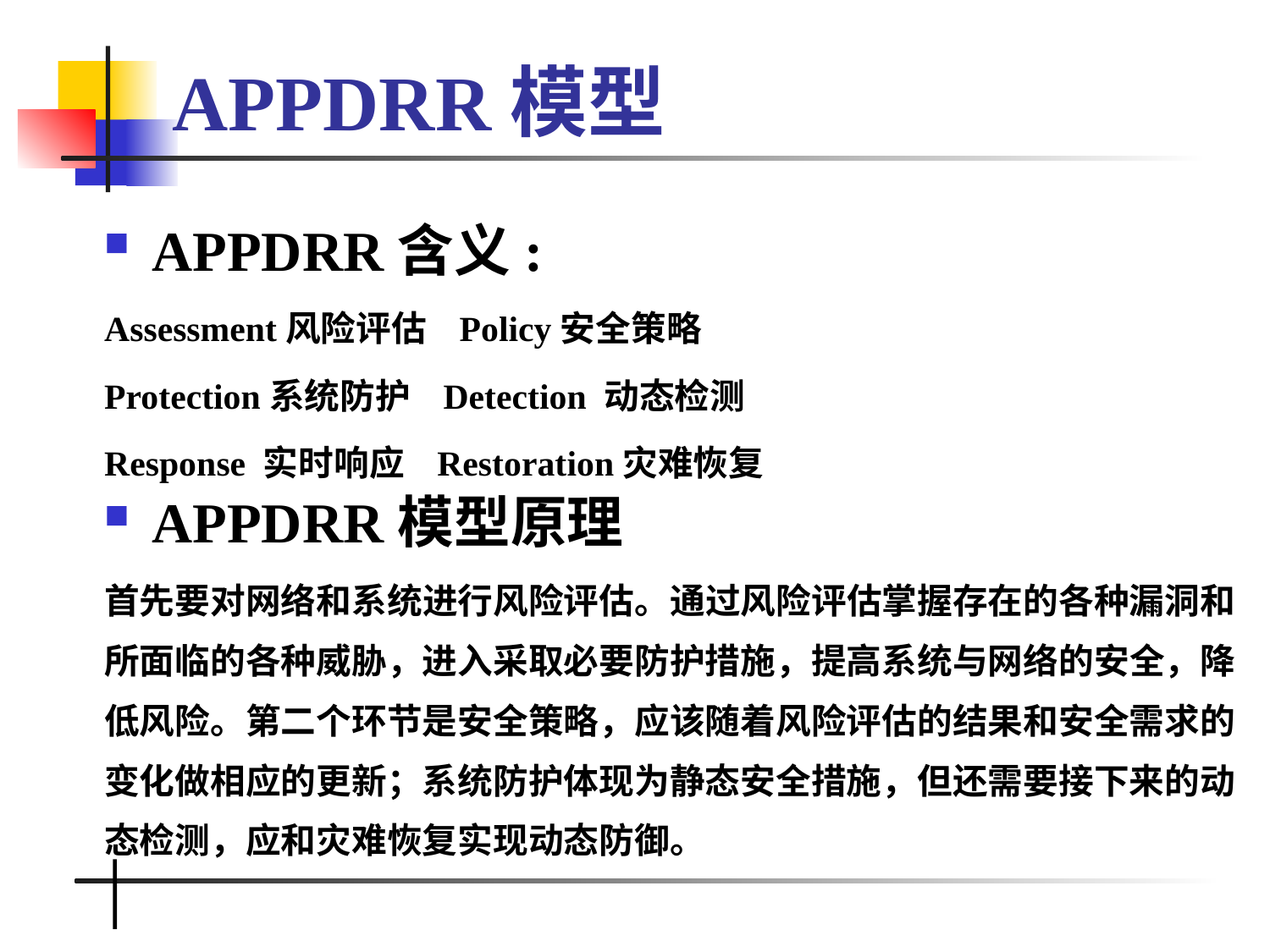

# APPDRR模型
APPDRR含义:
Assessment风险评估   Policy安全策略
Protection系统防护   Detection 动态检测
Response 实时响应   Restoration灾难恢复
APPDRR模型原理
首先要对网络和系统进行风险评估。通过风险评估掌握存在的各种漏洞和所面临的各种威胁，进入采取必要防护措施，提高系统与网络的安全，降低风险。第二个环节是安全策略，应该随着风险评估的结果和安全需求的变化做相应的更新；系统防护体现为静态安全措施，但还需要接下来的动态检测，应和灾难恢复实现动态防御。